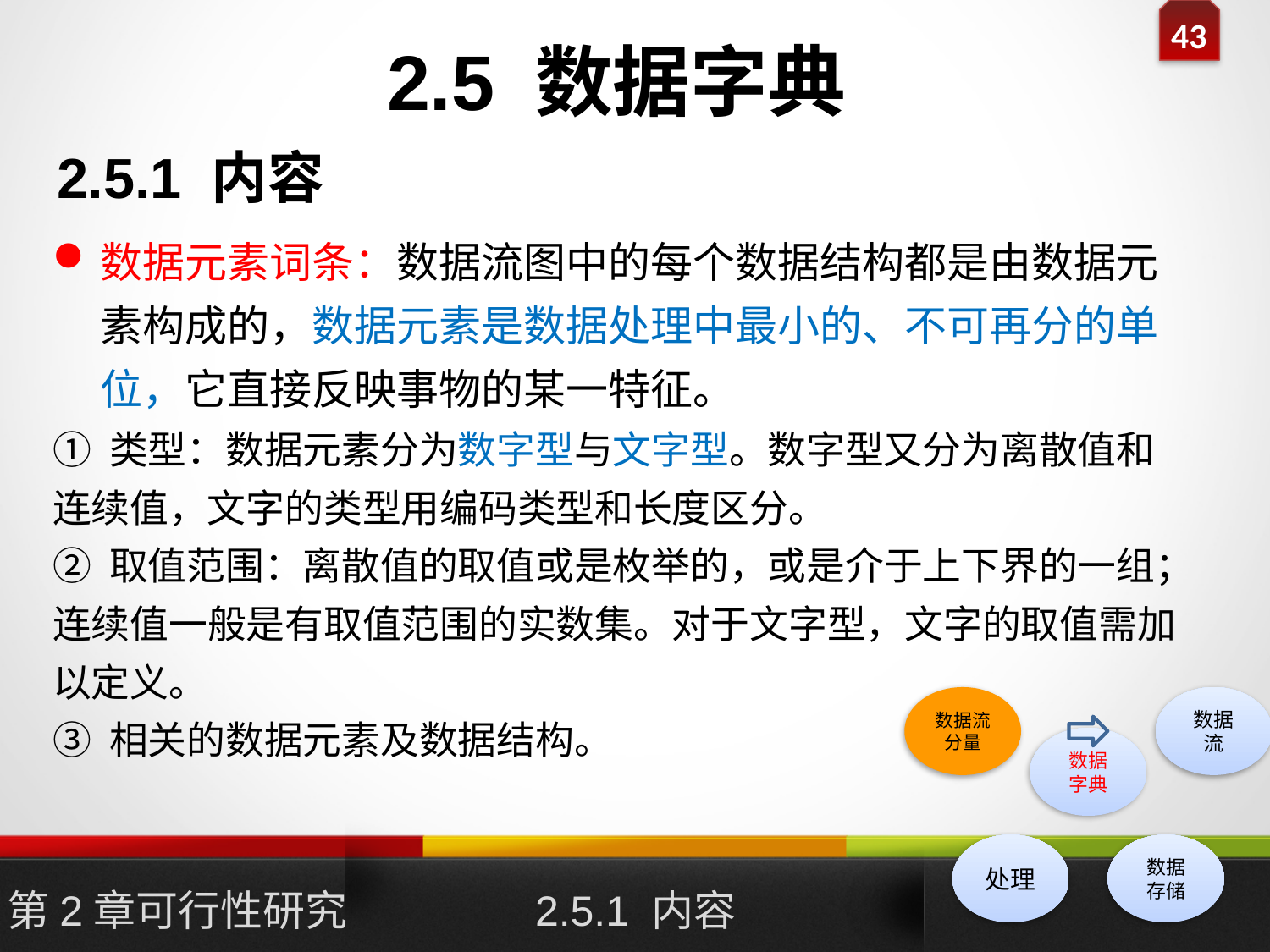

# 2.5 数据字典
2.5.1 内容
数据元素词条：数据流图中的每个数据结构都是由数据元素构成的，数据元素是数据处理中最小的、不可再分的单位，它直接反映事物的某一特征。
① 类型：数据元素分为数字型与文字型。数字型又分为离散值和连续值，文字的类型用编码类型和长度区分。
② 取值范围：离散值的取值或是枚举的，或是介于上下界的一组；连续值一般是有取值范围的实数集。对于文字型，文字的取值需加以定义。
③ 相关的数据元素及数据结构。
数据字典
数据流
数据存储
处理
数据流分量
第2章可行性研究
2.5.1 内容